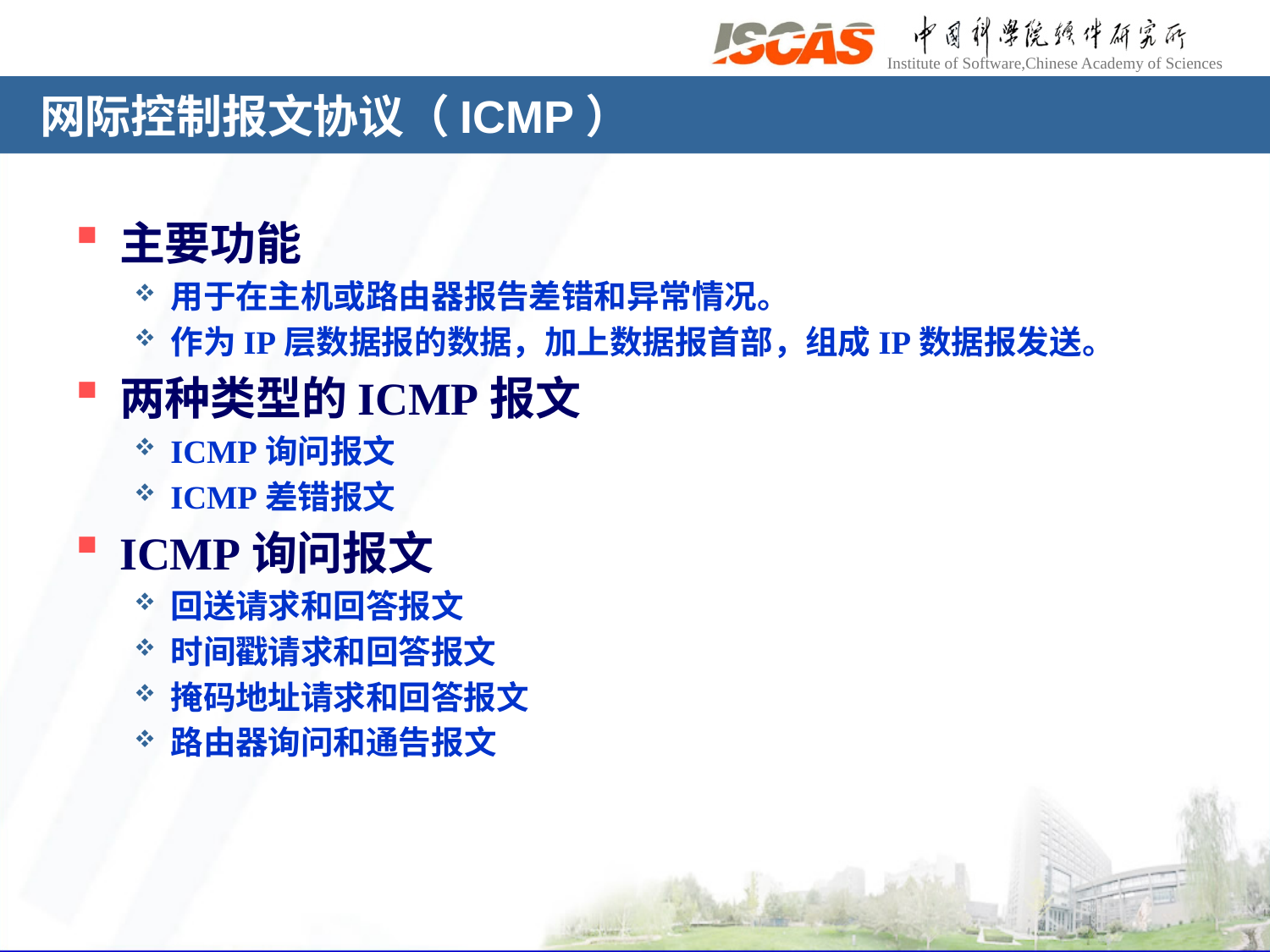

# 网际控制报文协议（ICMP）
主要功能
用于在主机或路由器报告差错和异常情况。
作为IP层数据报的数据，加上数据报首部，组成IP数据报发送。
两种类型的ICMP报文
ICMP询问报文
ICMP差错报文
ICMP询问报文
回送请求和回答报文
时间戳请求和回答报文
掩码地址请求和回答报文
路由器询问和通告报文